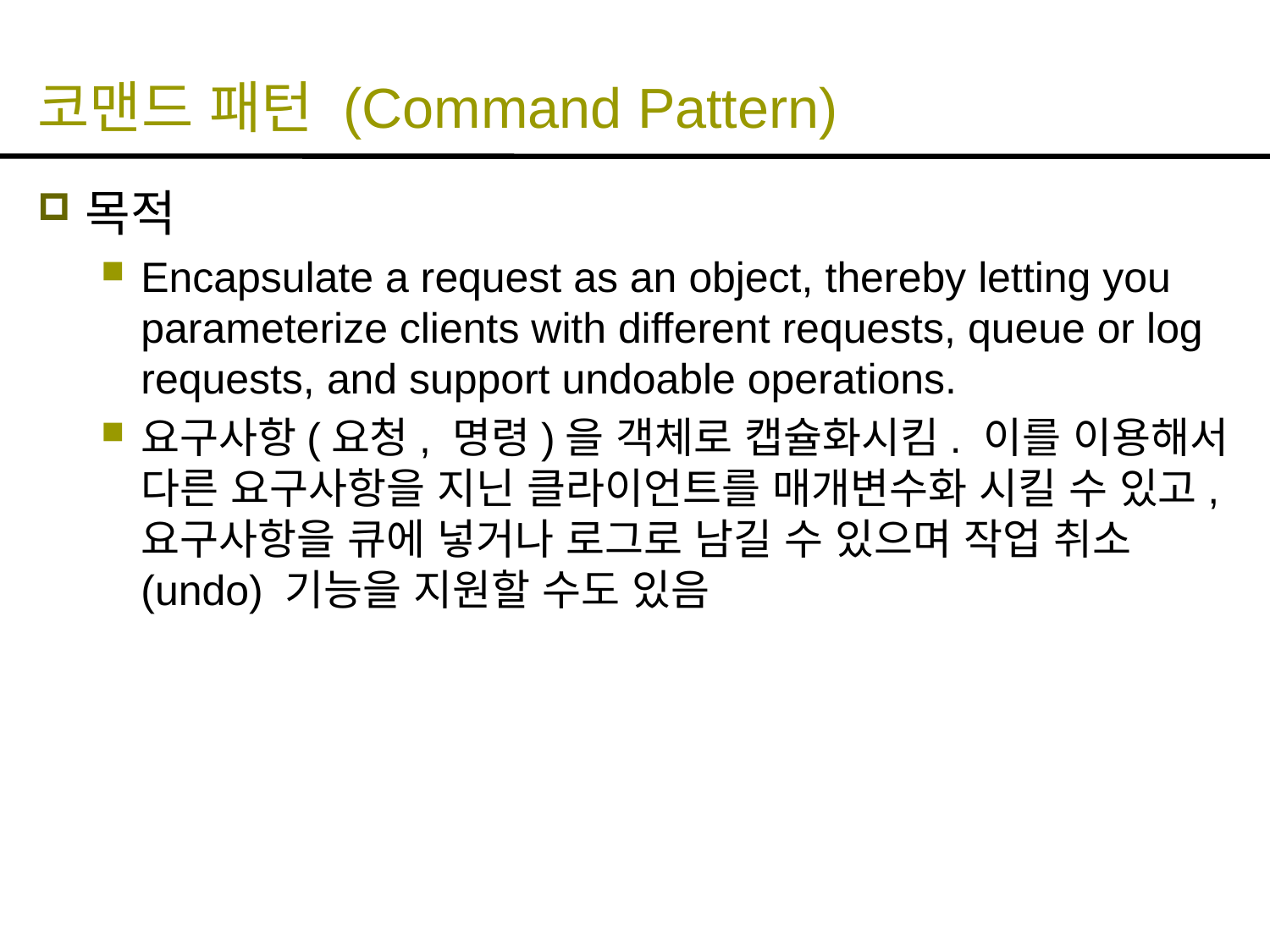

# 코맨드 패턴 (Command Pattern)
목적
Encapsulate a request as an object, thereby letting you parameterize clients with different requests, queue or log requests, and support undoable operations.
요구사항(요청, 명령)을 객체로 캡슐화시킴. 이를 이용해서 다른 요구사항을 지닌 클라이언트를 매개변수화 시킬 수 있고, 요구사항을 큐에 넣거나 로그로 남길 수 있으며 작업 취소(undo) 기능을 지원할 수도 있음